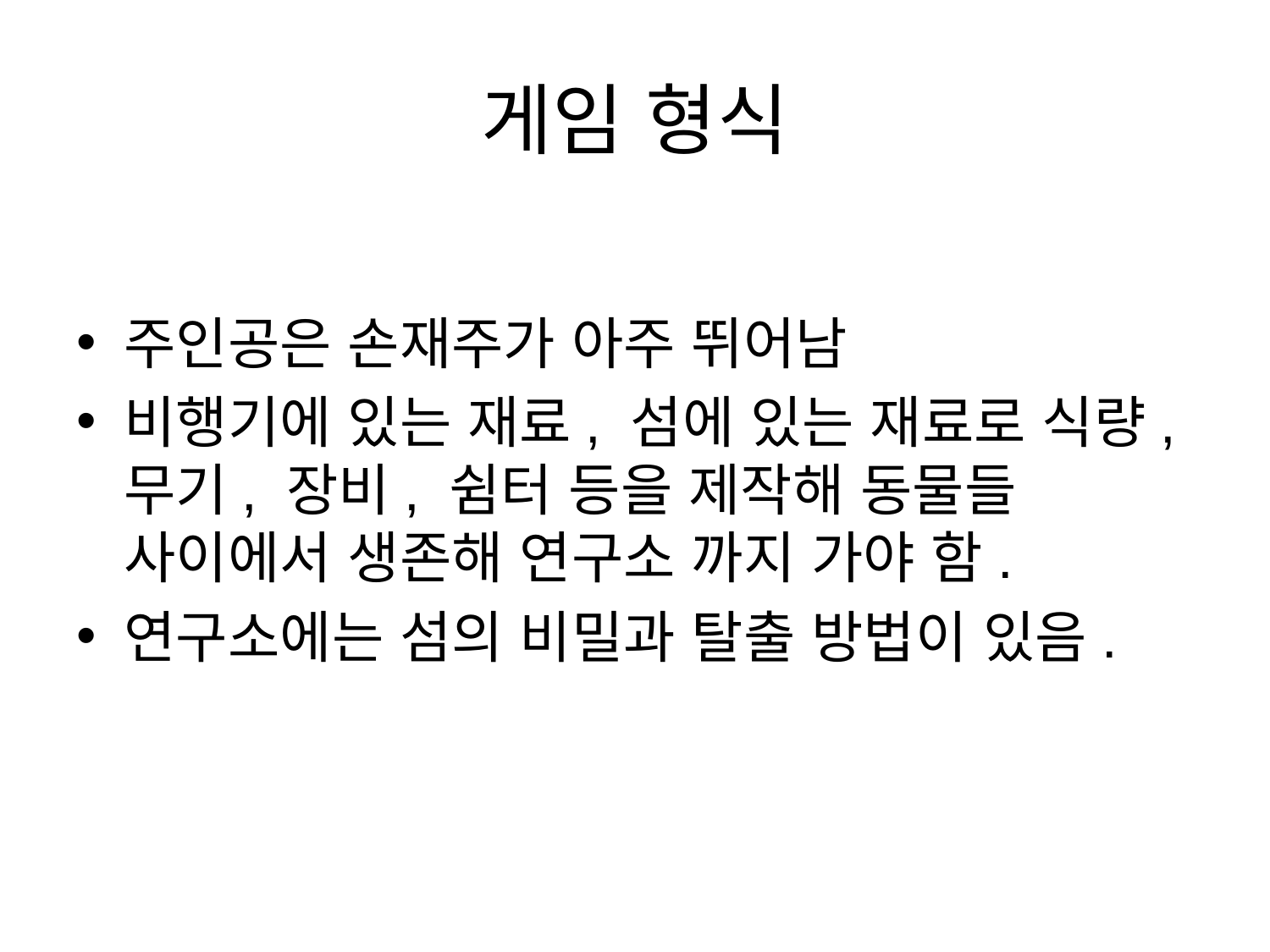

# 게임 형식

주인공은 손재주가 아주 뛰어남
비행기에 있는 재료, 섬에 있는 재료로 식량, 무기, 장비, 쉼터 등을 제작해 동물들 사이에서 생존해 연구소 까지 가야 함.
연구소에는 섬의 비밀과 탈출 방법이 있음.